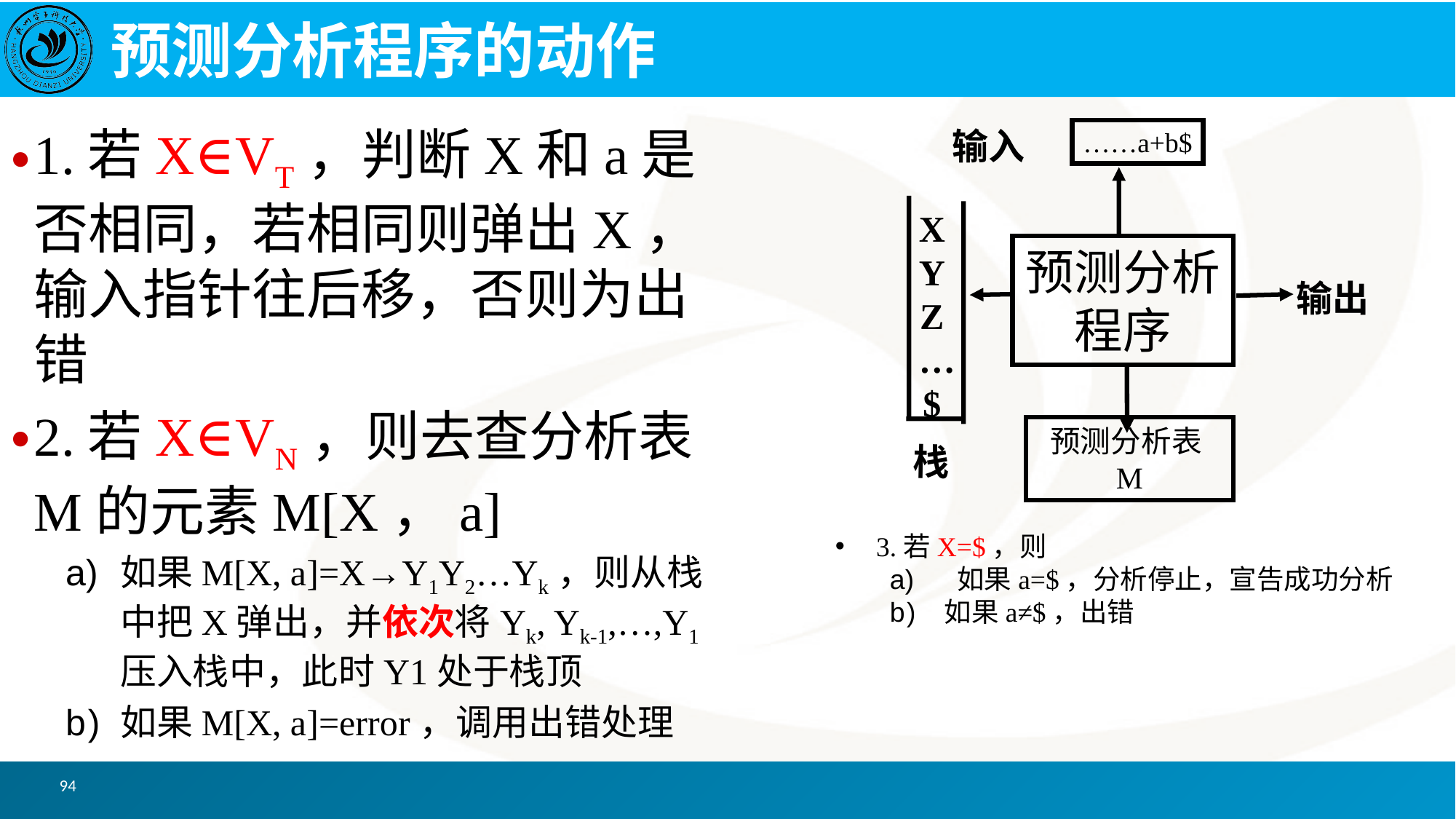

预测分析程序的动作
1.若X∈VT，判断X和a是否相同，若相同则弹出X，输入指针往后移，否则为出错
2.若X∈VN，则去查分析表M的元素M[X，a]
如果M[X, a]=X→Y1Y2…Yk，则从栈中把X弹出，并依次将Yk, Yk-1,…,Y1压入栈中，此时Y1处于栈顶
如果M[X, a]=error，调用出错处理
……a+b$
输入

X
Y
Z
…
$
预测分析程序
输出

栈
预测分析表M
3.若X=$，则
 如果a=$，分析停止，宣告成功分析
如果a≠$，出错
94